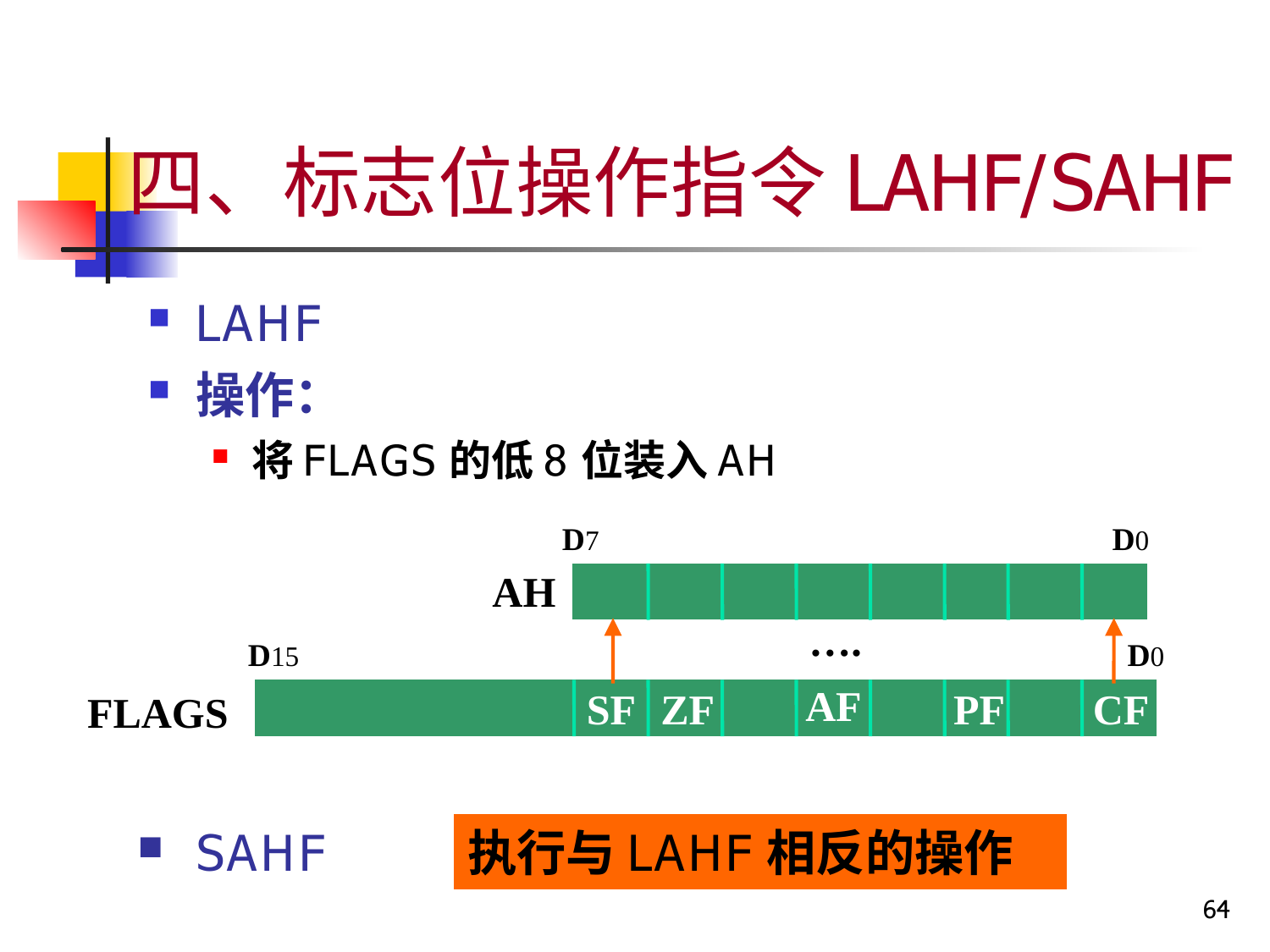

# 四、标志位操作指令LAHF/SAHF
LAHF
操作：
将FLAGS的低8位装入AH
D0
D7
AH

….

D15
D0
AF
SF
ZF
PF
CF
FLAGS

  SAHF
执行与LAHF相反的操作
64